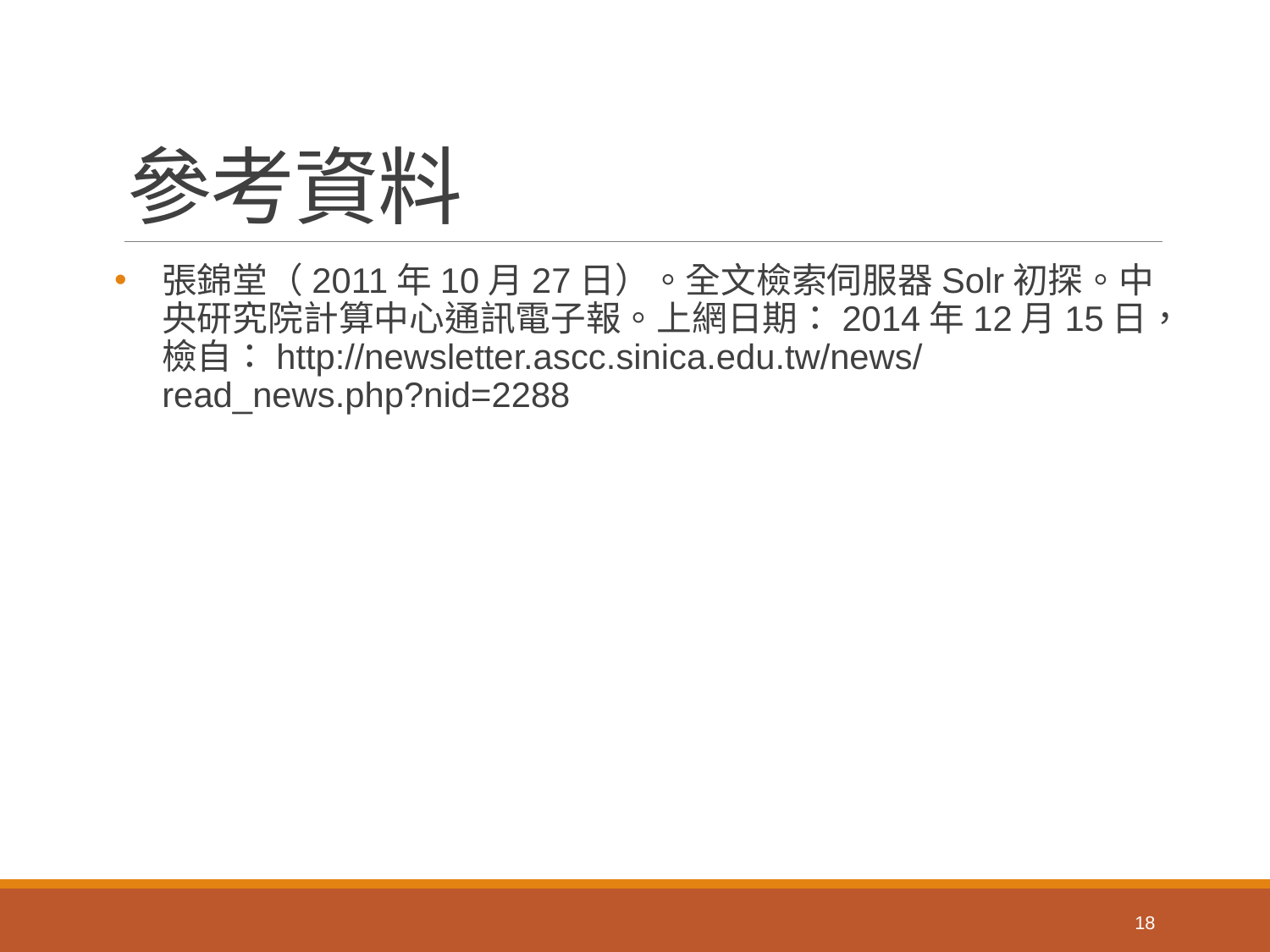

# 參考資料
張錦堂（2011年10月27日）。全文檢索伺服器Solr初探。中央研究院計算中心通訊電子報。上網日期：2014年12月15日，檢自：http://newsletter.ascc.sinica.edu.tw/news/read_news.php?nid=2288

18